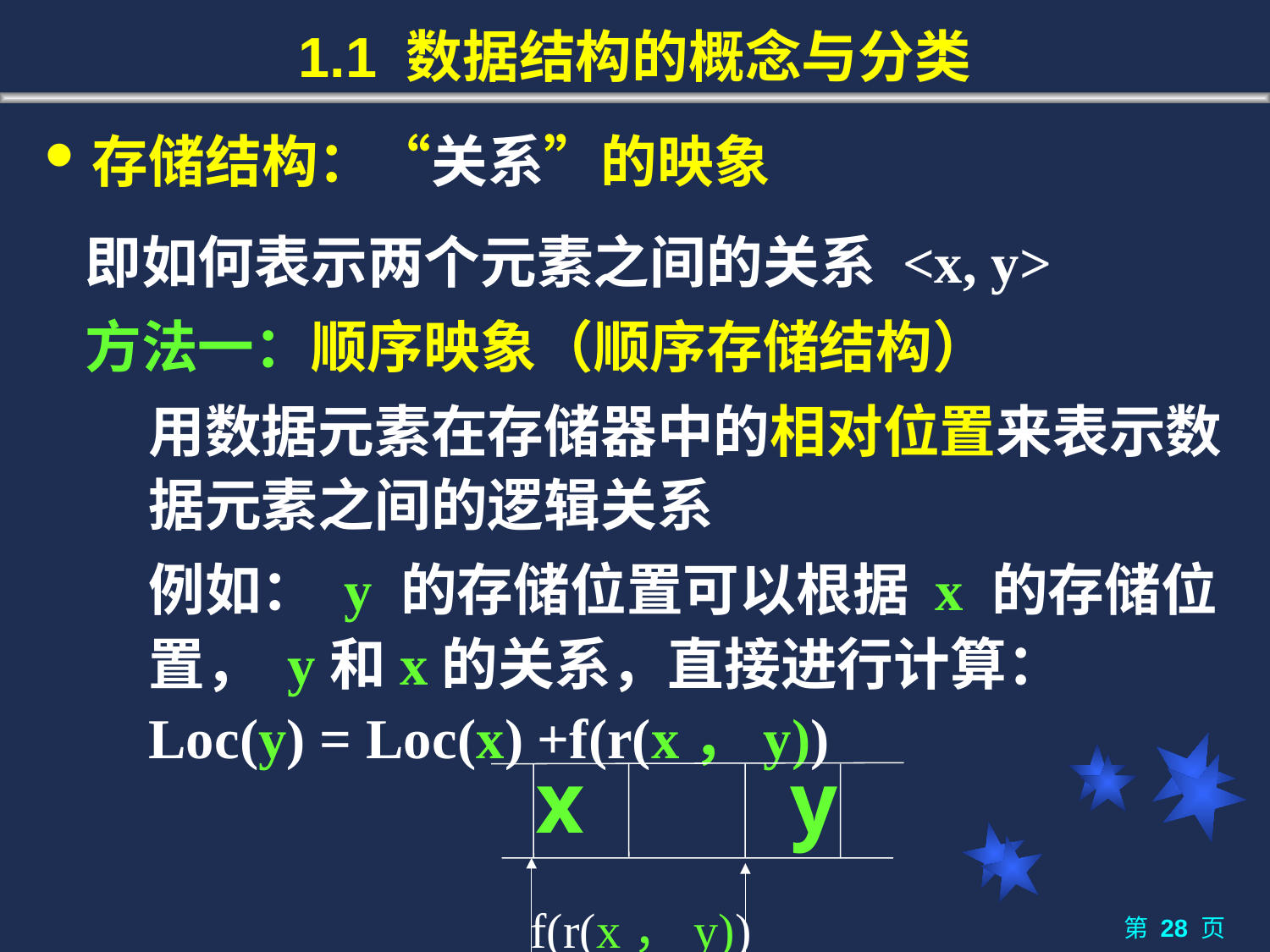

# 1.1 数据结构的概念与分类
存储结构：“关系”的映象
即如何表示两个元素之间的关系 <x, y>
方法一：顺序映象（顺序存储结构）
用数据元素在存储器中的相对位置来表示数据元素之间的逻辑关系
例如： y 的存储位置可以根据 x 的存储位置， y和x的关系，直接进行计算：Loc(y) = Loc(x) +f(r(x，y))
 x    y

f(r(x，y))
第 28 页